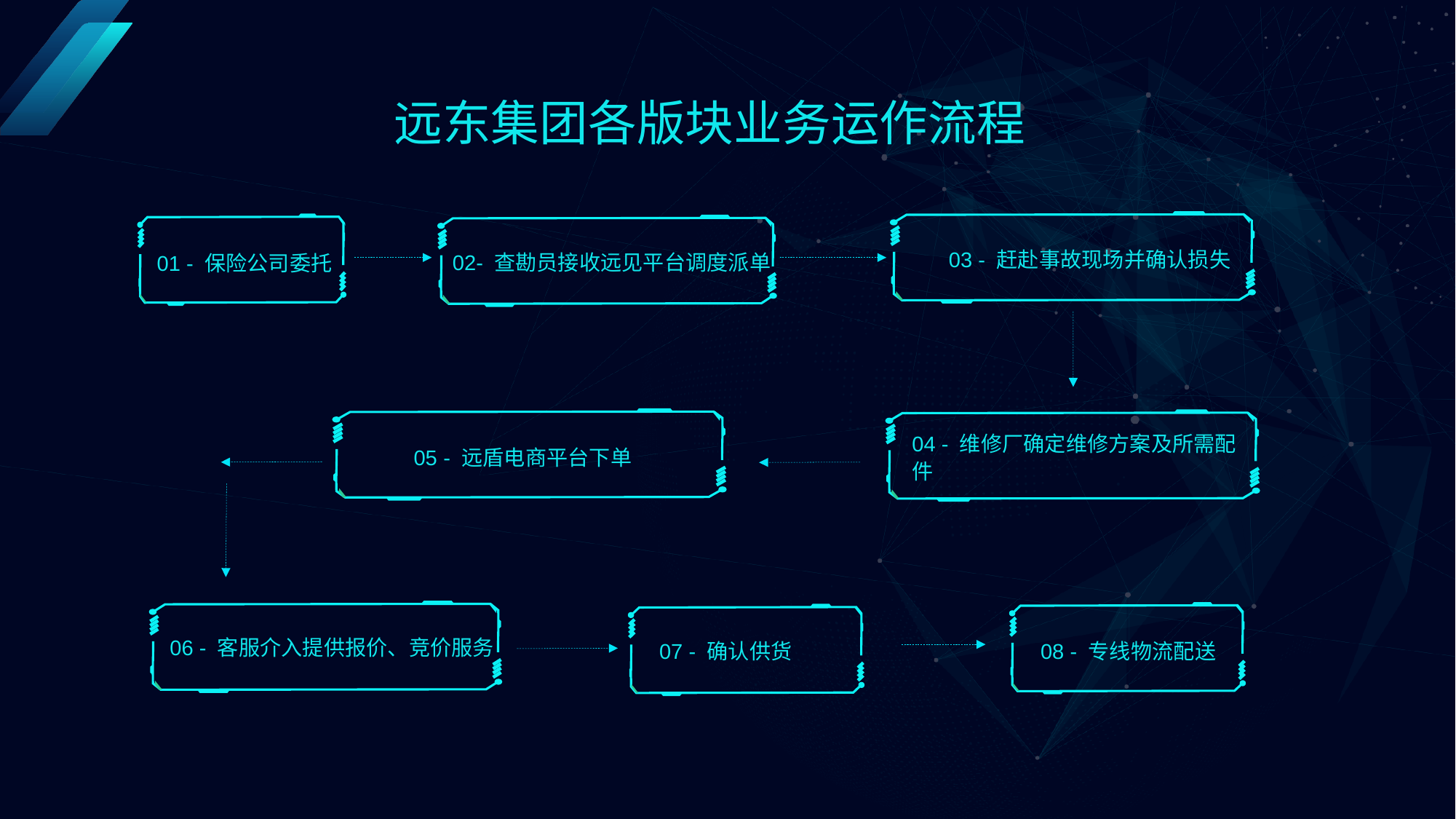

远东集团各版块业务运作流程

03 - 赶赴事故现场并确认损失
02- 查勘员接收远见平台调度派单
01 - 保险公司委托

05 - 远盾电商平台下单
04 - 维修厂确定维修方案及所需配件

06 - 客服介入提供报价、竞价服务
07 - 确认供货
08 - 专线物流配送